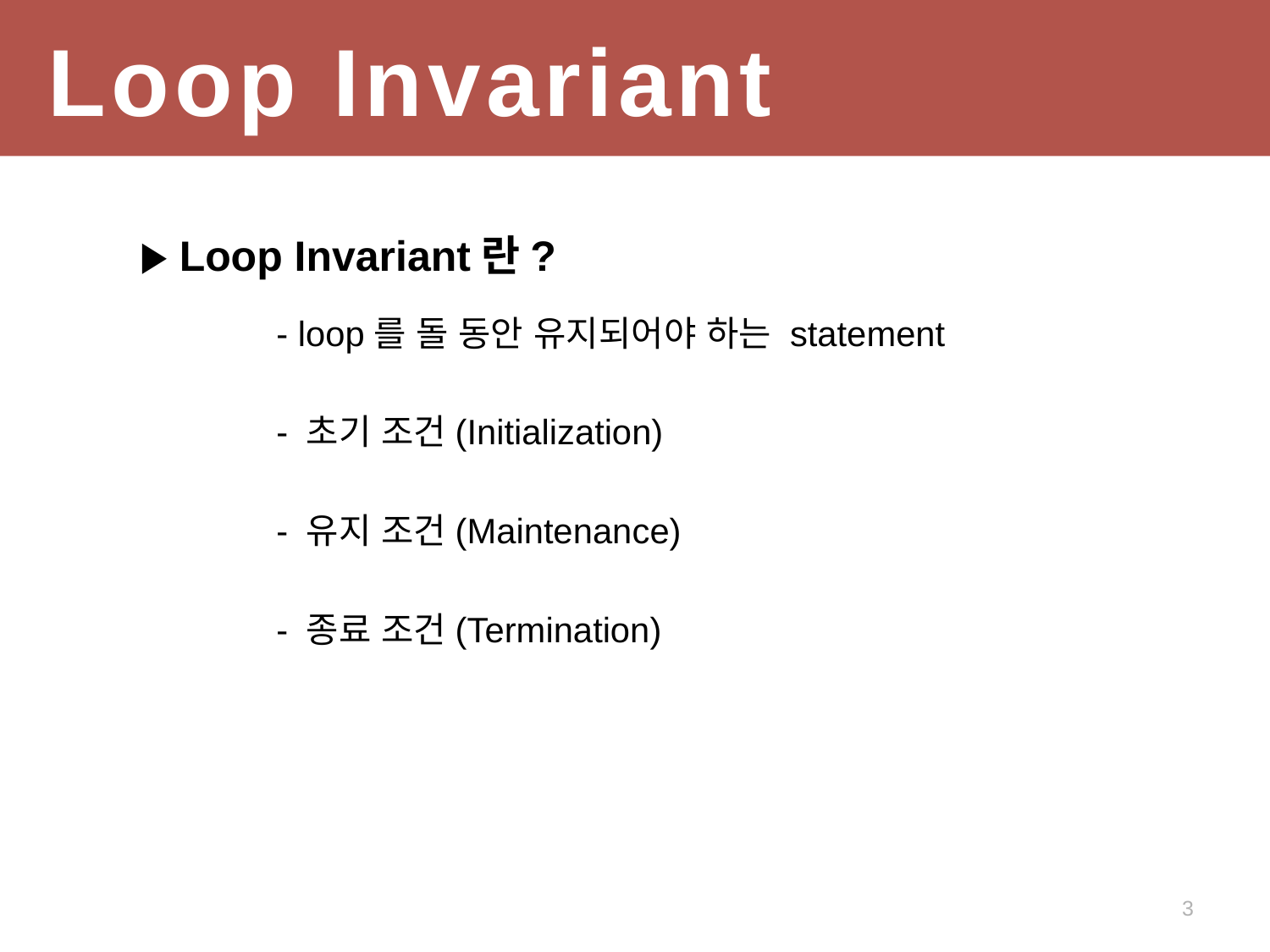

Loop Invariant
▶ Loop Invariant란?

	 - loop를 돌 동안 유지되어야 하는 statement

	 - 초기 조건(Initialization)

	 - 유지 조건(Maintenance)

	 - 종료 조건(Termination)

3